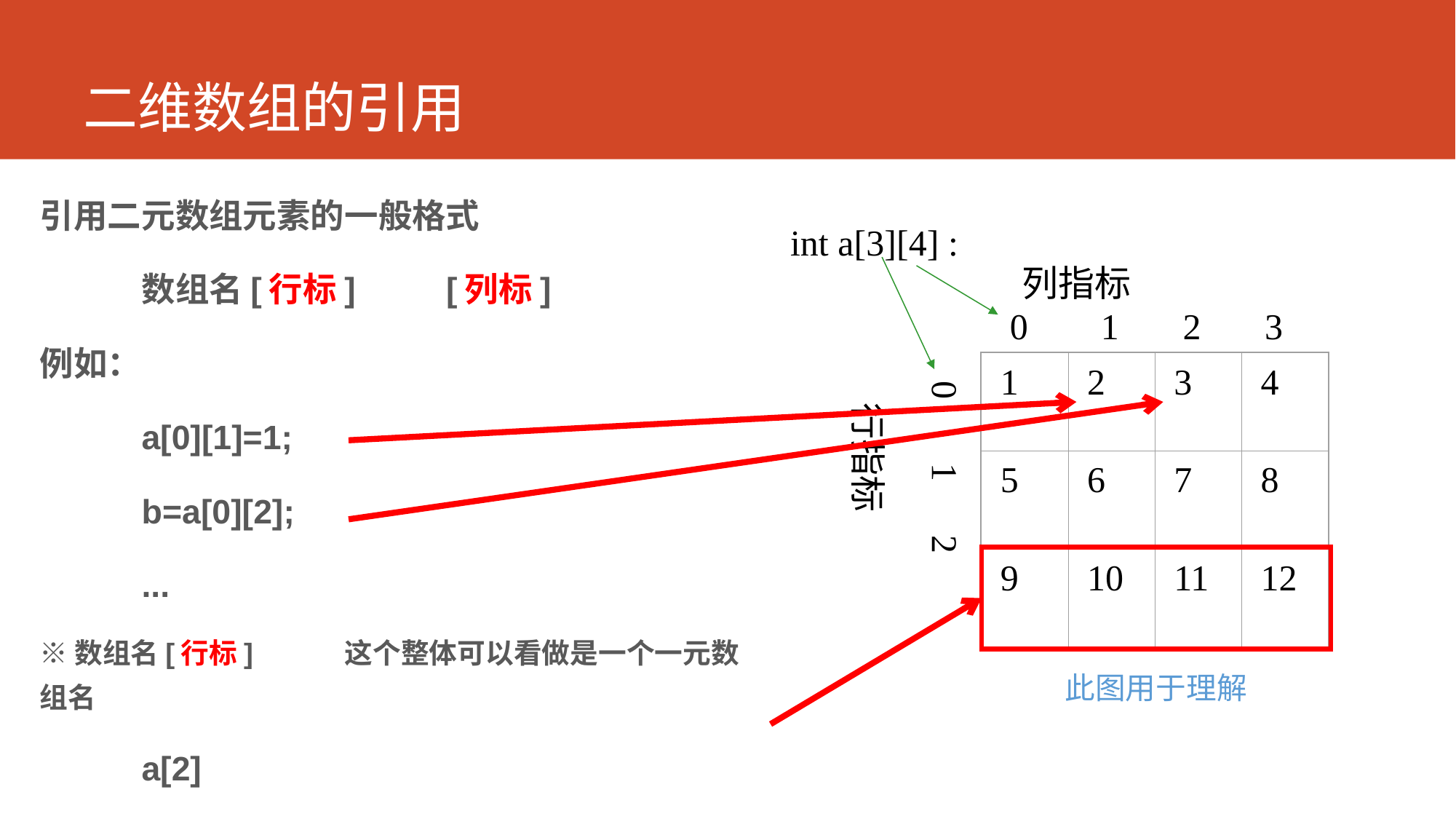

# 二维数组的引用
引用二元数组元素的一般格式
	数组名[行标]	[列标]
例如：
	a[0][1]=1;
	b=a[0][2];
	...
※数组名[行标]	这个整体可以看做是一个一元数组名
						a[2]
 int a[3][4] :
列指标

   0        1       2       3
      0       1      2

1

2

3

4

5

6

7

8

9

10

11

12

行指标

此图用于理解